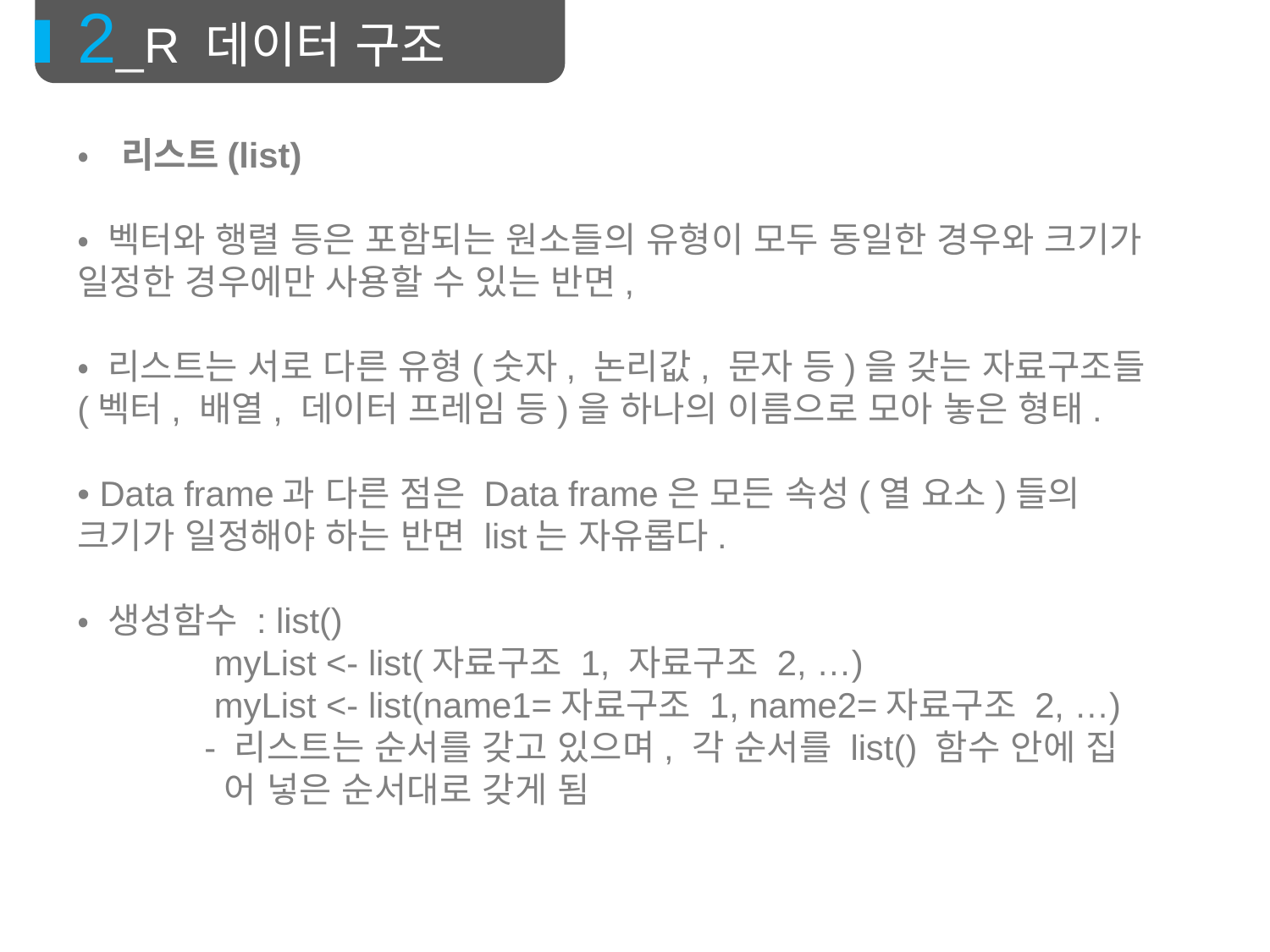

2_R 데이터 구조

•리스트(list)

• 벡터와 행렬 등은 포함되는 원소들의 유형이 모두 동일한 경우와 크기가 일정한 경우에만 사용할 수 있는 반면,

• 리스트는 서로 다른 유형(숫자, 논리값, 문자 등)을 갖는 자료구조들 (벡터, 배열, 데이터 프레임 등)을 하나의 이름으로 모아 놓은 형태.

• Data frame과 다른 점은 Data frame은 모든 속성(열 요소)들의 크기가 일정해야 하는 반면 list는 자유롭다.

• 생성함수 : list()
	 myList <- list(자료구조 1, 자료구조 2, …)
	 myList <- list(name1=자료구조 1, name2=자료구조 2, …)
	- 리스트는 순서를 갖고 있으며, 각 순서를 list() 함수 안에 집	  어 넣은 순서대로 갖게 됨